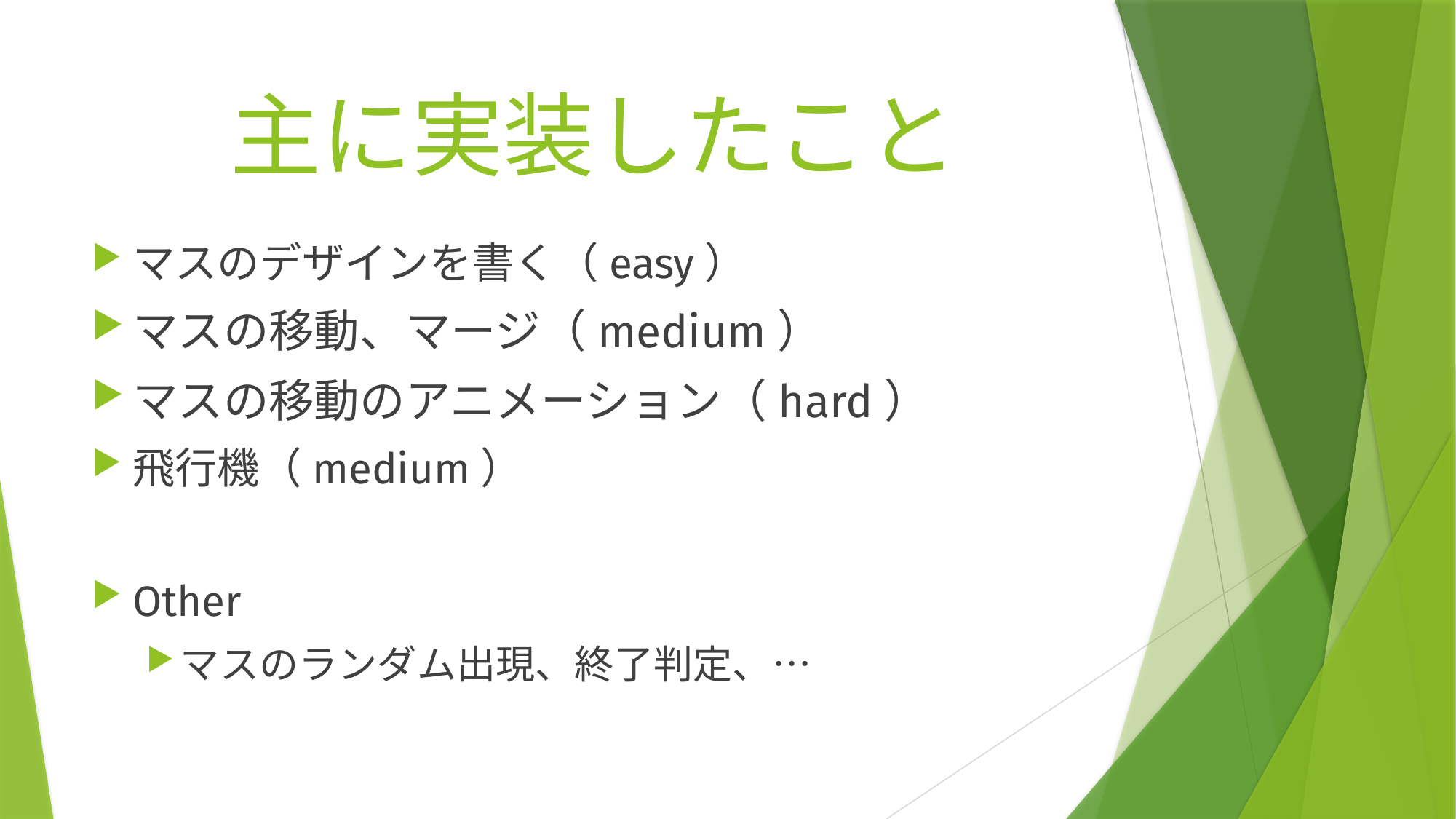

# 主に実装したこと
マスのデザインを書く（easy）
マスの移動、マージ（medium）
マスの移動のアニメーション（hard）
飛行機（medium）

Other
マスのランダム出現、終了判定、…